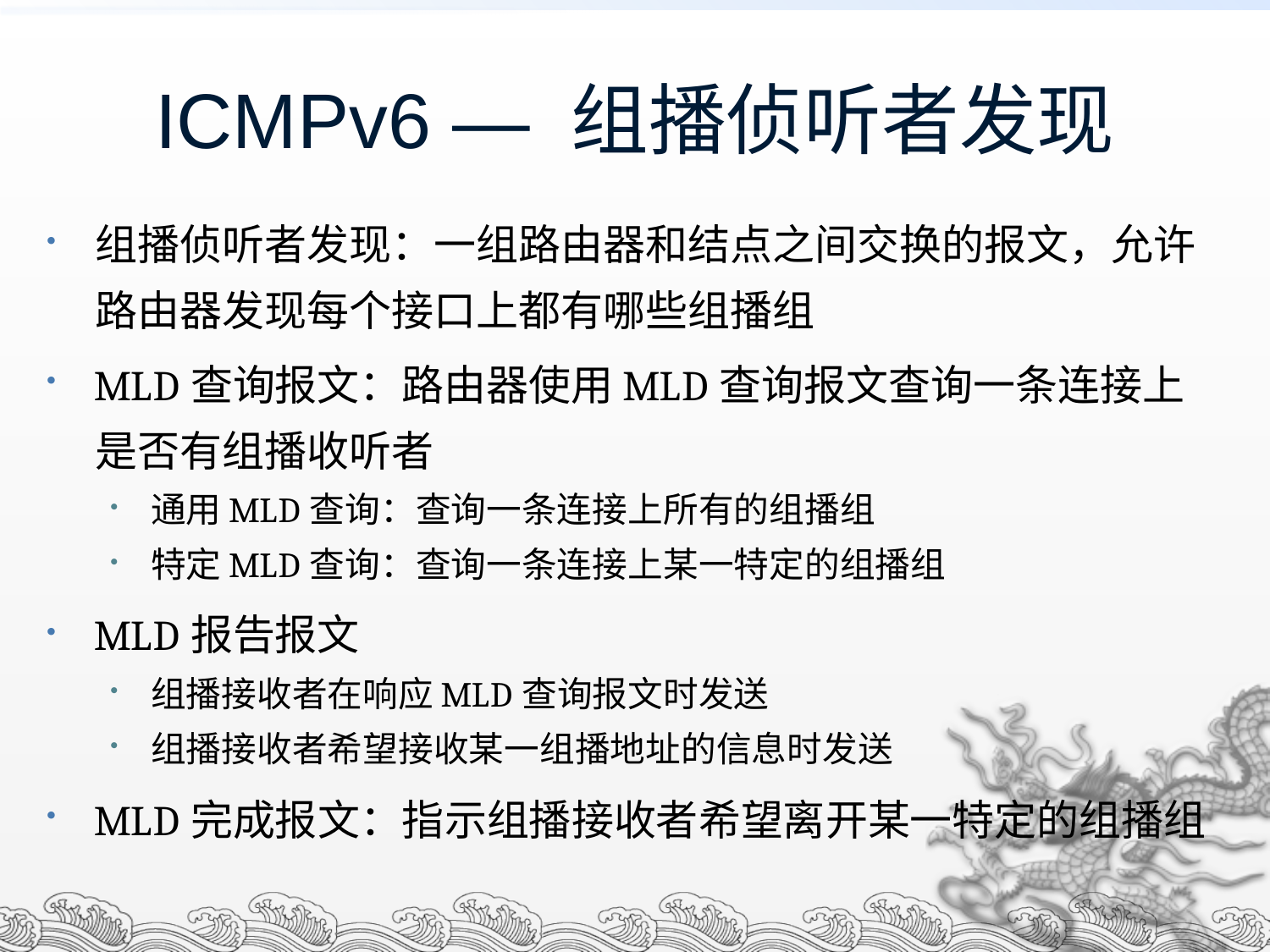

# ICMPv6 — 组播侦听者发现
组播侦听者发现：一组路由器和结点之间交换的报文，允许路由器发现每个接口上都有哪些组播组
MLD查询报文：路由器使用MLD查询报文查询一条连接上是否有组播收听者
通用MLD查询：查询一条连接上所有的组播组
特定MLD查询：查询一条连接上某一特定的组播组
MLD报告报文
组播接收者在响应MLD查询报文时发送
组播接收者希望接收某一组播地址的信息时发送
MLD完成报文：指示组播接收者希望离开某一特定的组播组